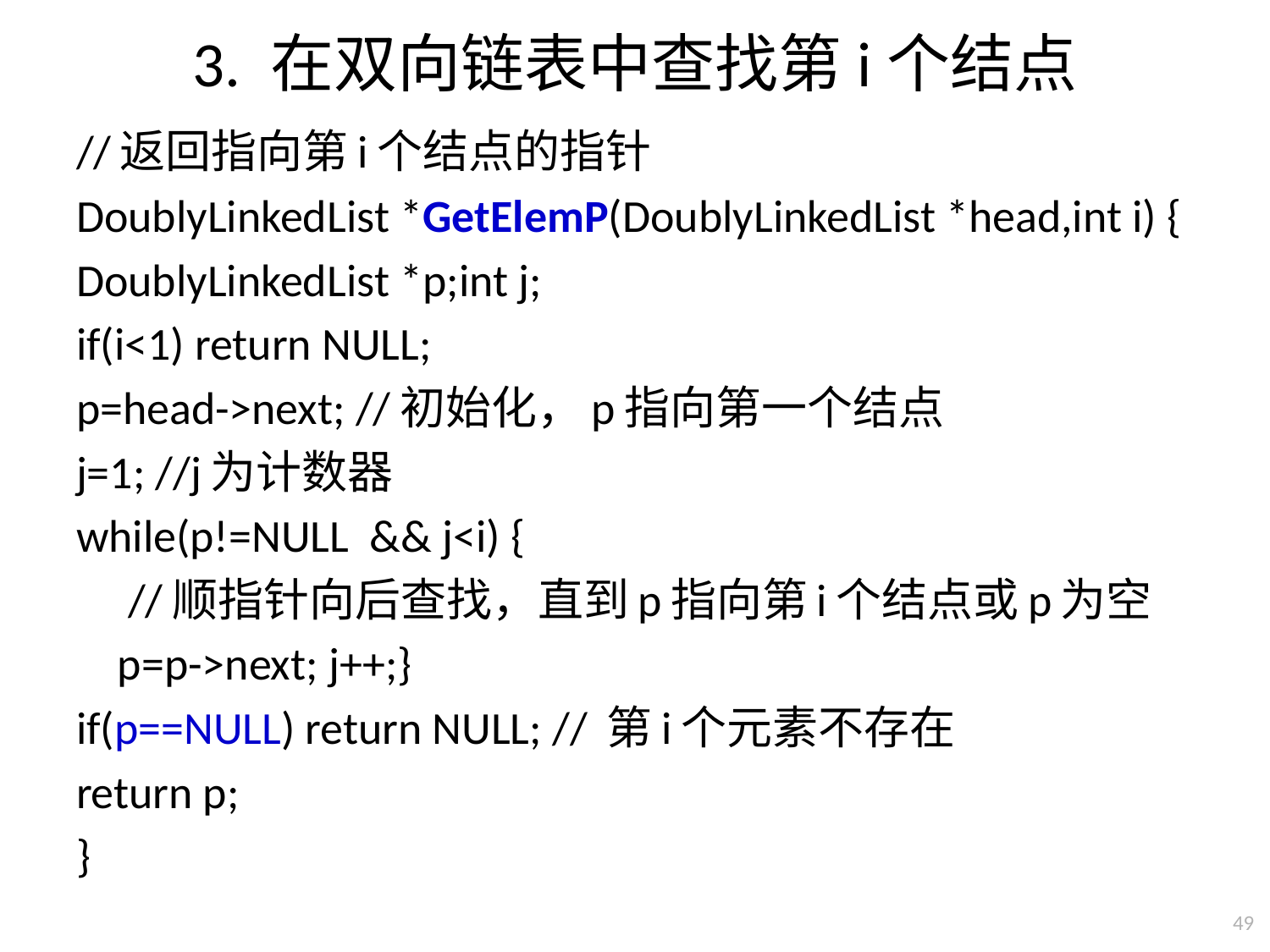

# 3. 在双向链表中查找第i个结点
//返回指向第i个结点的指针
DoublyLinkedList *GetElemP(DoublyLinkedList *head,int i) {
DoublyLinkedList *p;int j;
if(i<1) return NULL;
p=head->next; //初始化，p指向第一个结点
j=1; //j为计数器
while(p!=NULL  && j<i) {
     //顺指针向后查找，直到p指向第i个结点或p为空
    p=p->next; j++;}
if(p==NULL) return NULL; // 第i个元素不存在
return p;
}
49